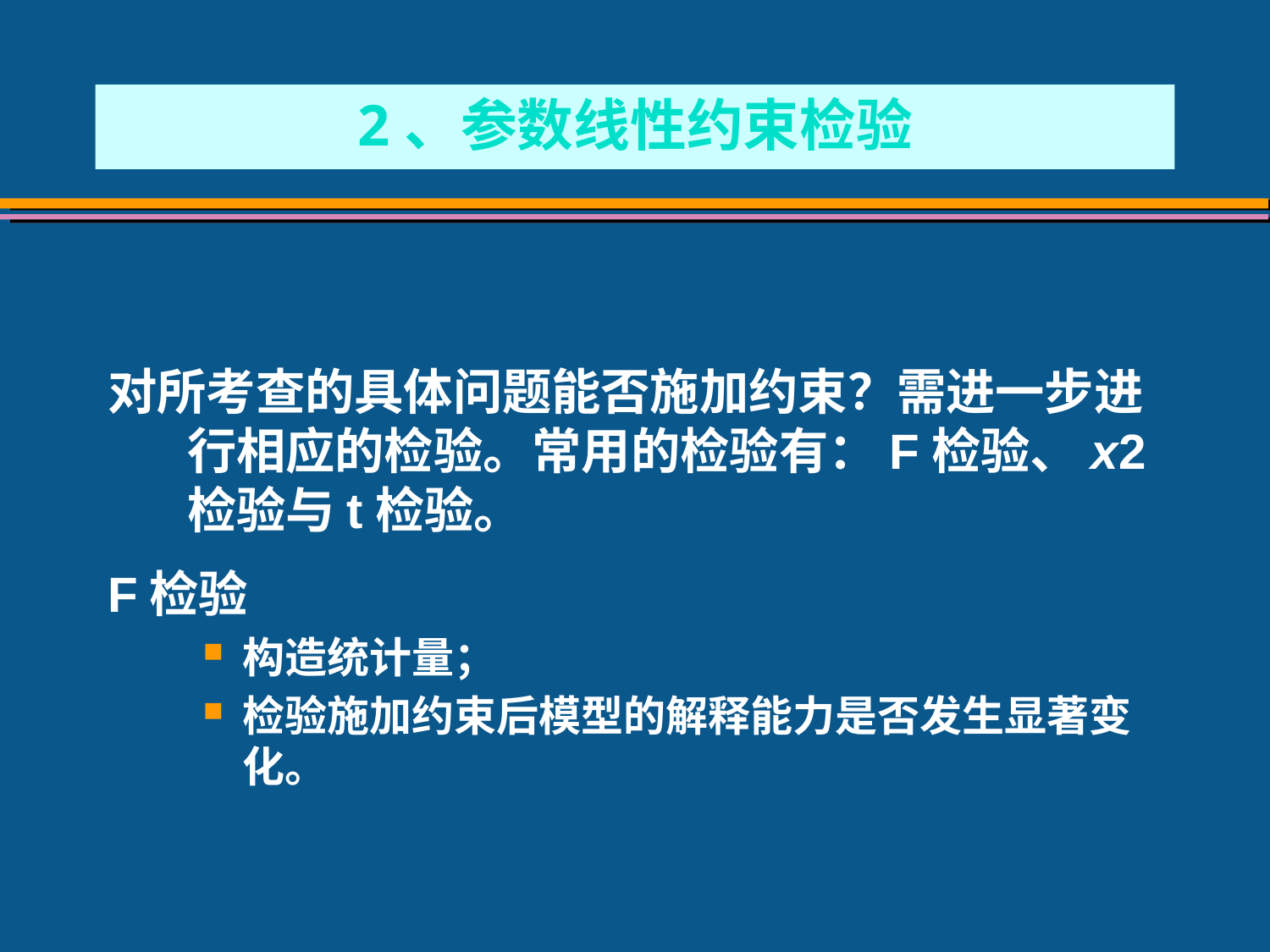

# 2、参数线性约束检验
对所考查的具体问题能否施加约束？需进一步进行相应的检验。常用的检验有：F检验、x2检验与t检验。
F检验
构造统计量；
检验施加约束后模型的解释能力是否发生显著变化。